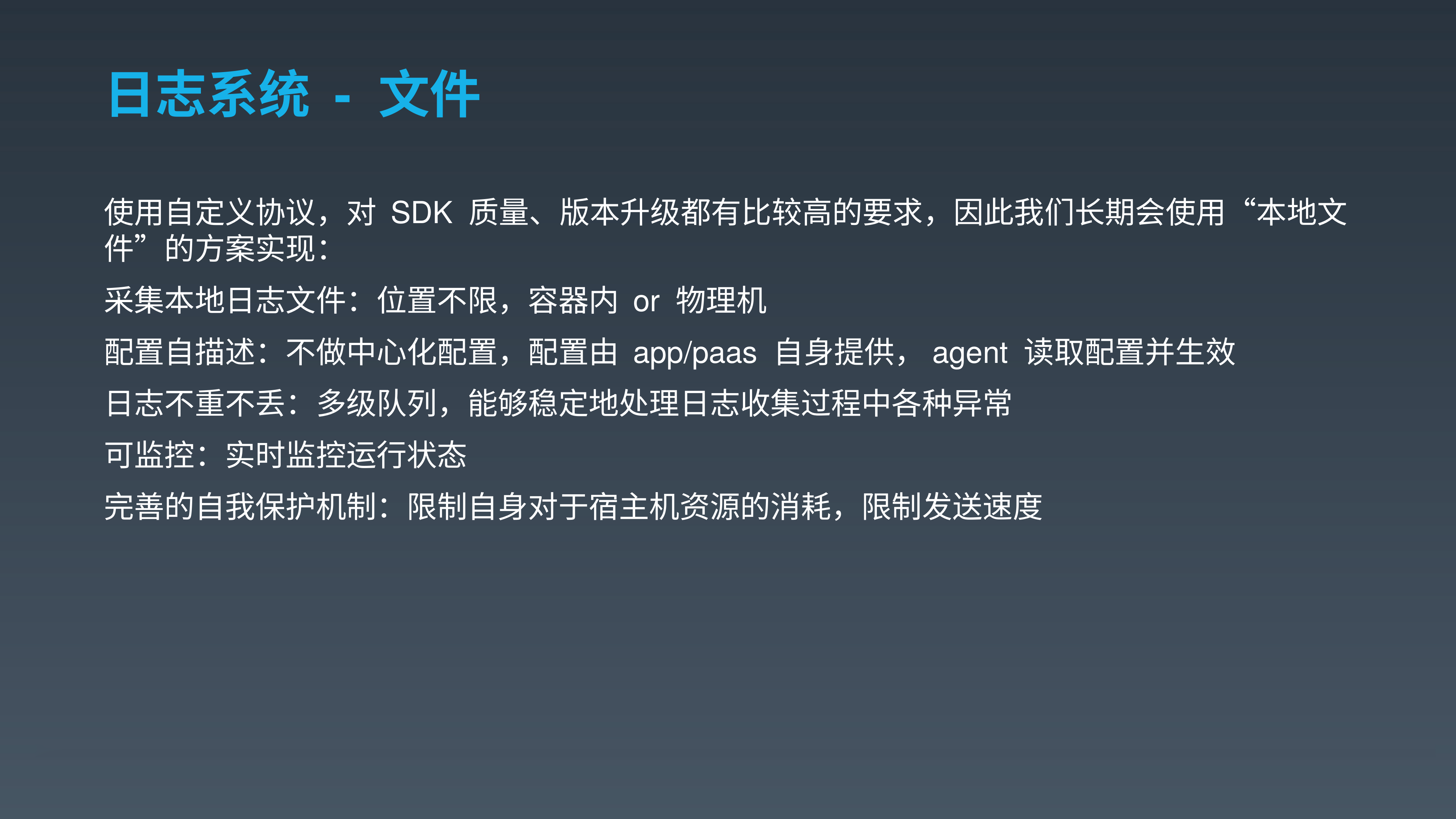

# 日志系统 - 文件
使用自定义协议，对 SDK 质量、版本升级都有比较高的要求，因此我们长期会使用“本地文件”的方案实现：
采集本地日志文件：位置不限，容器内 or 物理机
配置自描述：不做中心化配置，配置由 app/paas 自身提供，agent 读取配置并生效
日志不重不丢：多级队列，能够稳定地处理日志收集过程中各种异常
可监控：实时监控运行状态
完善的自我保护机制：限制自身对于宿主机资源的消耗，限制发送速度